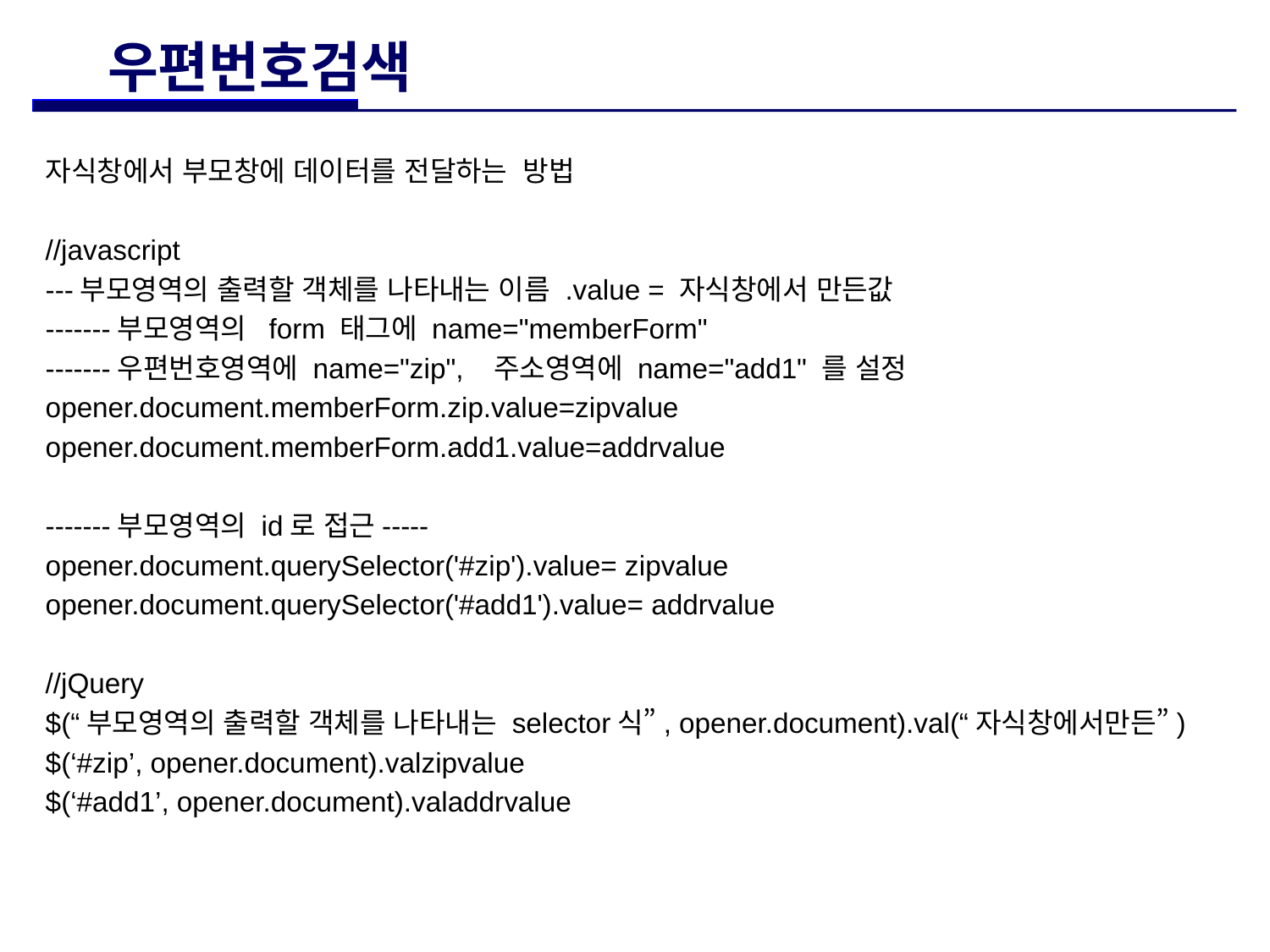

# 우편번호검색
자식창에서 부모창에 데이터를 전달하는  방법

//javascript
---부모영역의 출력할 객체를 나타내는 이름 .value = 자식창에서 만든값
-------부모영역의  form 태그에 name="memberForm"
-------우편번호영역에 name="zip",   주소영역에 name="add1" 를 설정
opener.document.memberForm.zip.value=zipvalue
opener.document.memberForm.add1.value=addrvalue

-------부모영역의 id로 접근-----
opener.document.querySelector('#zip').value= zipvalue
opener.document.querySelector('#add1').value= addrvalue

//jQuery
$(“부모영역의 출력할 객체를 나타내는 selector식”, opener.document).val(“자식창에서만든”)
$(‘#zip’, opener.document).valzipvalue
$(‘#add1’, opener.document).valaddrvalue